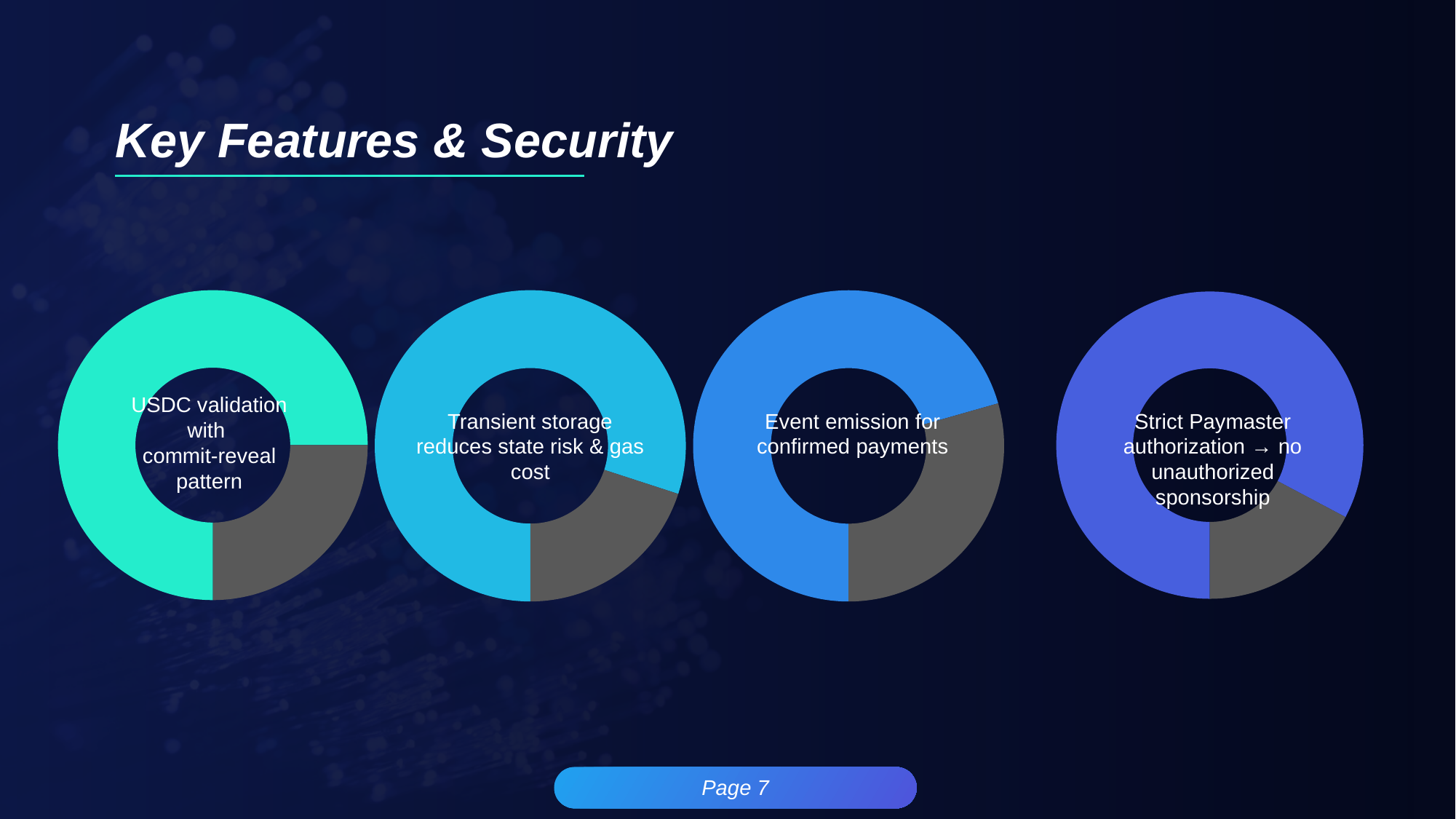

Key Features & Security

### Chart

| Category | 销售额 |
|---|---|
| 第一季度 | 7.5 |
| 第二季度 | 2.5 |
USDC validation with
commit-reveal pattern

### Chart

| Category | 销售额 |
|---|---|
| 第一季度 | 10.0 |
| 第二季度 | 2.5 |
Transient storage reduces state risk & gas cost

### Chart

| Category | 销售额 |
|---|---|
| 第一季度 | 12.0 |
| 第二季度 | 2.5 |
Strict Paymaster authorization → no unauthorized sponsorship

### Chart

| Category | 销售额 |
|---|---|
| 第一季度 | 6.0 |
| 第二季度 | 2.5 |
Event emission for confirmed payments

Page 7